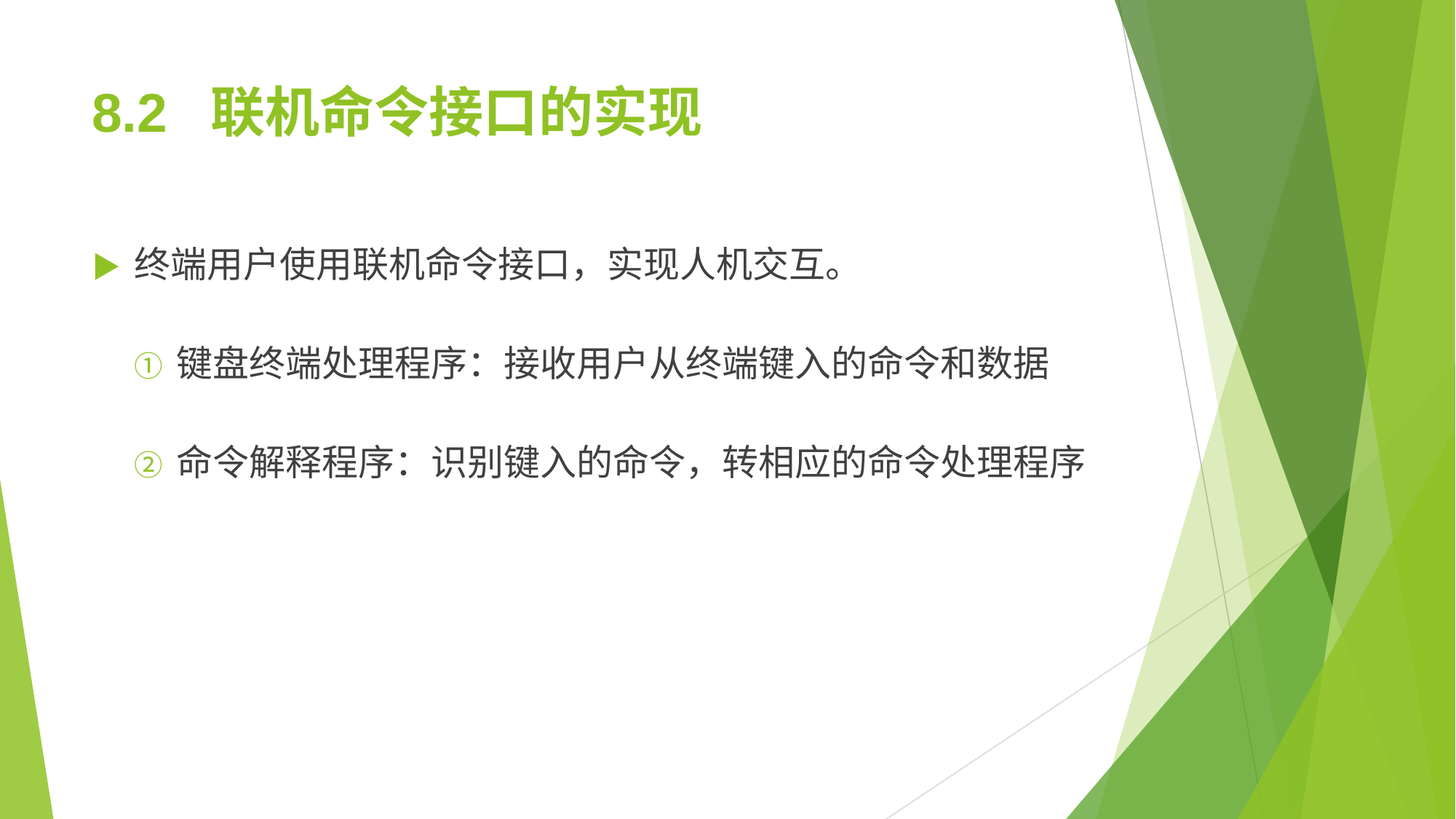

# 8.2	联机命令接口的实现
▶	终端用户使用联机命令接口，实现人机交互。

① 键盘终端处理程序：接收用户从终端键入的命令和数据

② 命令解释程序：识别键入的命令，转相应的命令处理程序